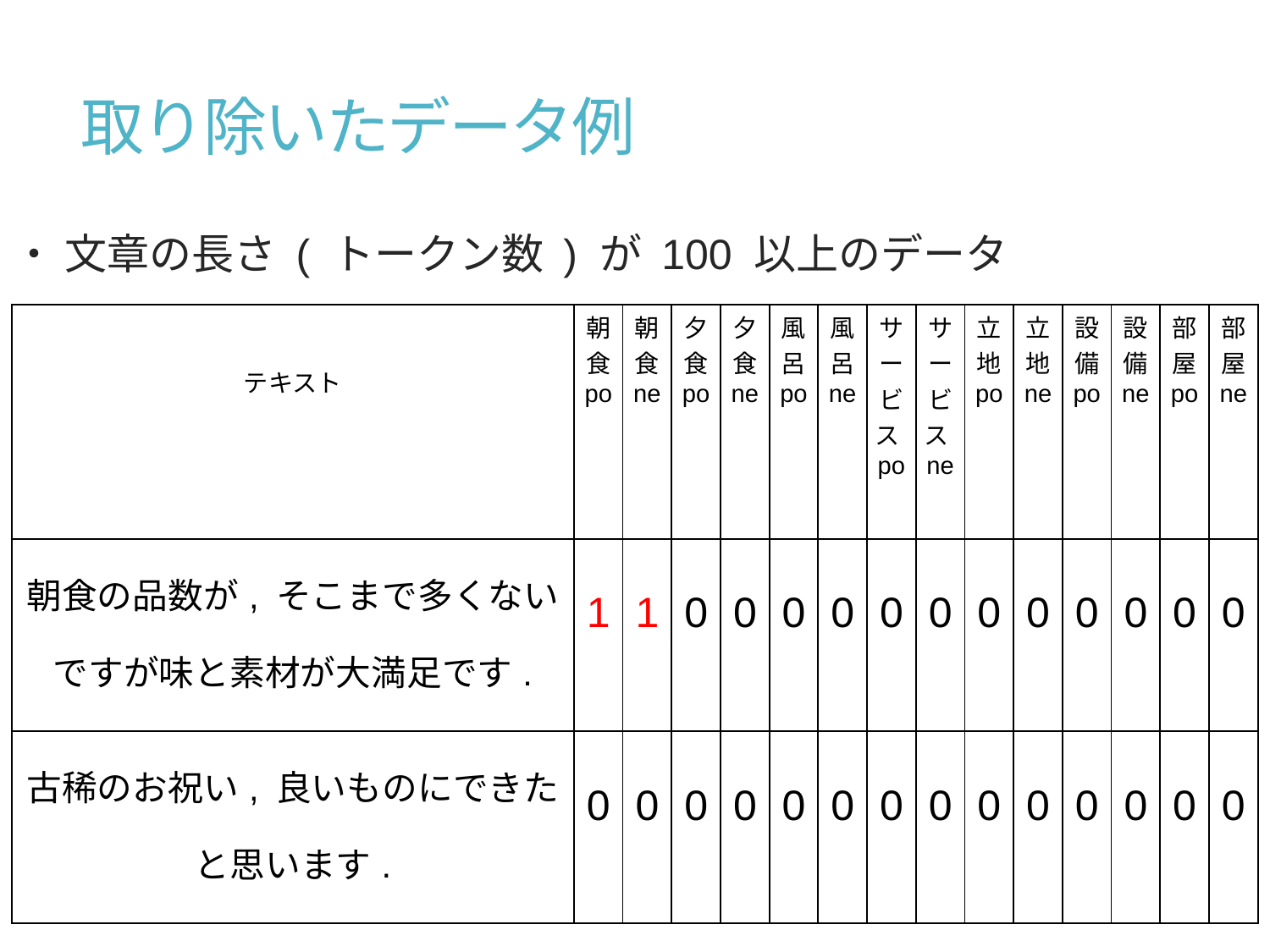

# 取り除いたデータ例
・ 文章の長さ ( トークン数 ) が 100 以上のデータ

| テキスト | 朝食 po | 朝食 ne | 夕食 po | 夕食 ne | 風呂 po | 風呂 ne | サービスpo | サービスne | 立地 po | 立地 ne | 設備 po | 設備 ne | 部屋 po | 部屋 ne |
| --- | --- | --- | --- | --- | --- | --- | --- | --- | --- | --- | --- | --- | --- | --- |
| 朝食の品数が, そこまで多くない ですが味と素材が大満足です. | 1 | 1 | 0 | 0 | 0 | 0 | 0 | 0 | 0 | 0 | 0 | 0 | 0 | 0 |
| 古稀のお祝い, 良いものにできた と思います. | 0 | 0 | 0 | 0 | 0 | 0 | 0 | 0 | 0 | 0 | 0 | 0 | 0 | 0 |